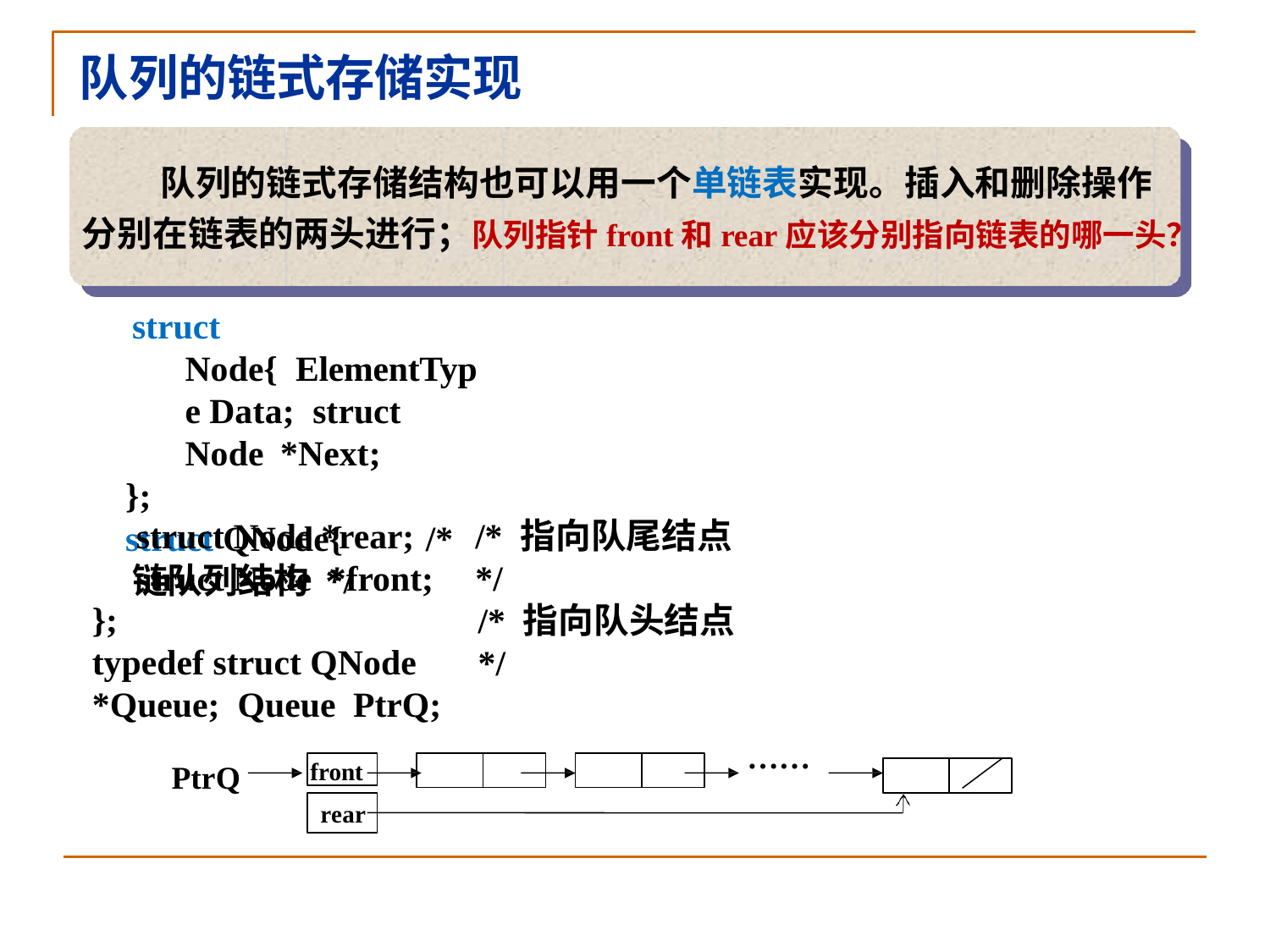

# 队列的链式存储实现

队列的链式存储结构也可以用一个单链表实现。插入和删除操作 分别在链表的两头进行；队列指针front和rear应该分别指向链表的哪一头？

struct Node{  ElementType Data;  struct Node *Next;
};
struct QNode{	/* 链队列结构 */
struct Node *rear;  struct Node *front;
/* 指向队尾结点*/
/* 指向队头结点*/
};
typedef struct QNode *Queue;  Queue PtrQ;
……

front

PtrQ

rear